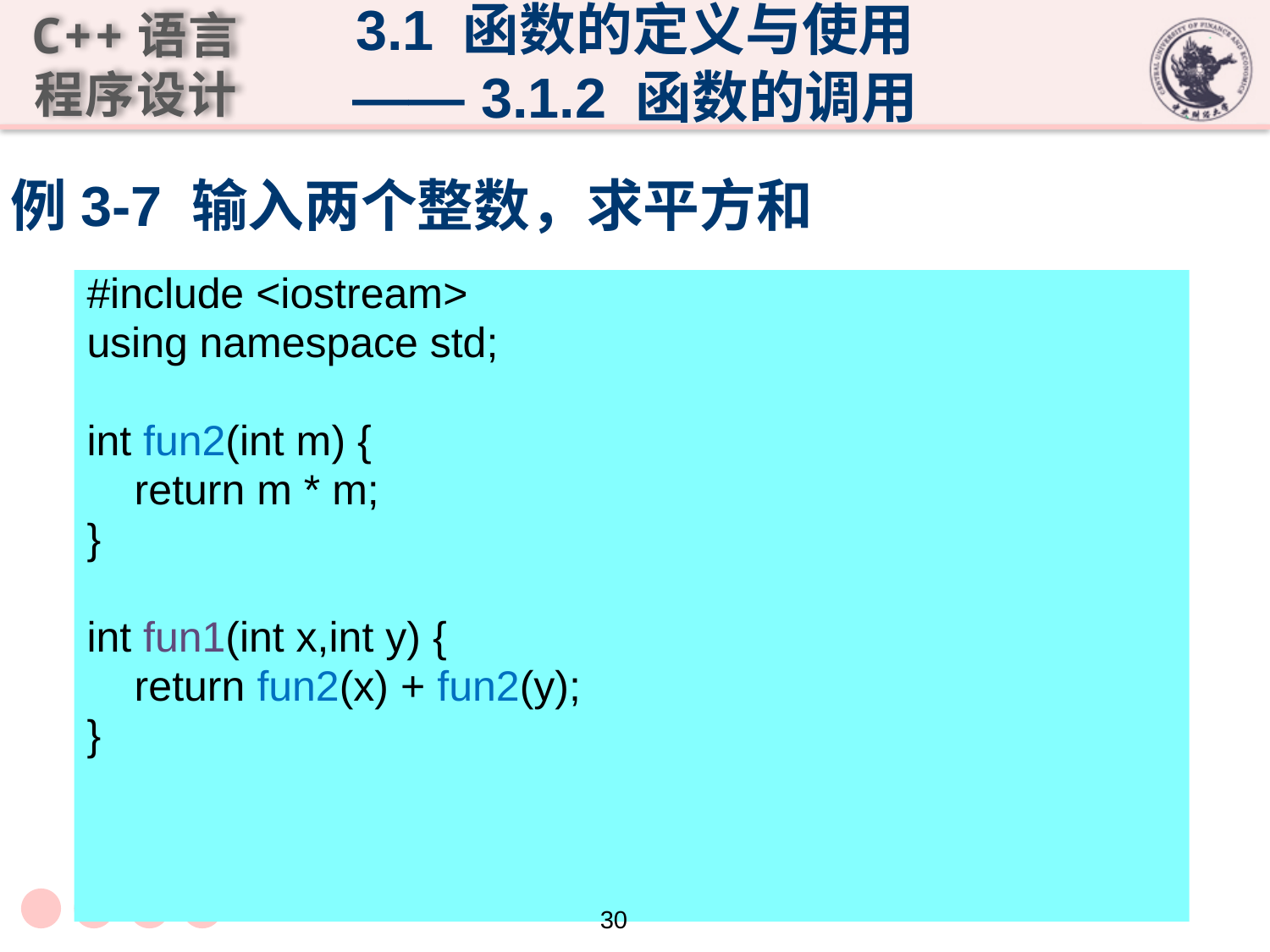

3.1 函数的定义与使用
—— 3.1.2 函数的调用
# 例3-7 输入两个整数，求平方和
#include <iostream>
using namespace std;

int fun2(int m) {
	return m * m;
}

int fun1(int x,int y) {
	return fun2(x) + fun2(y);
}
30